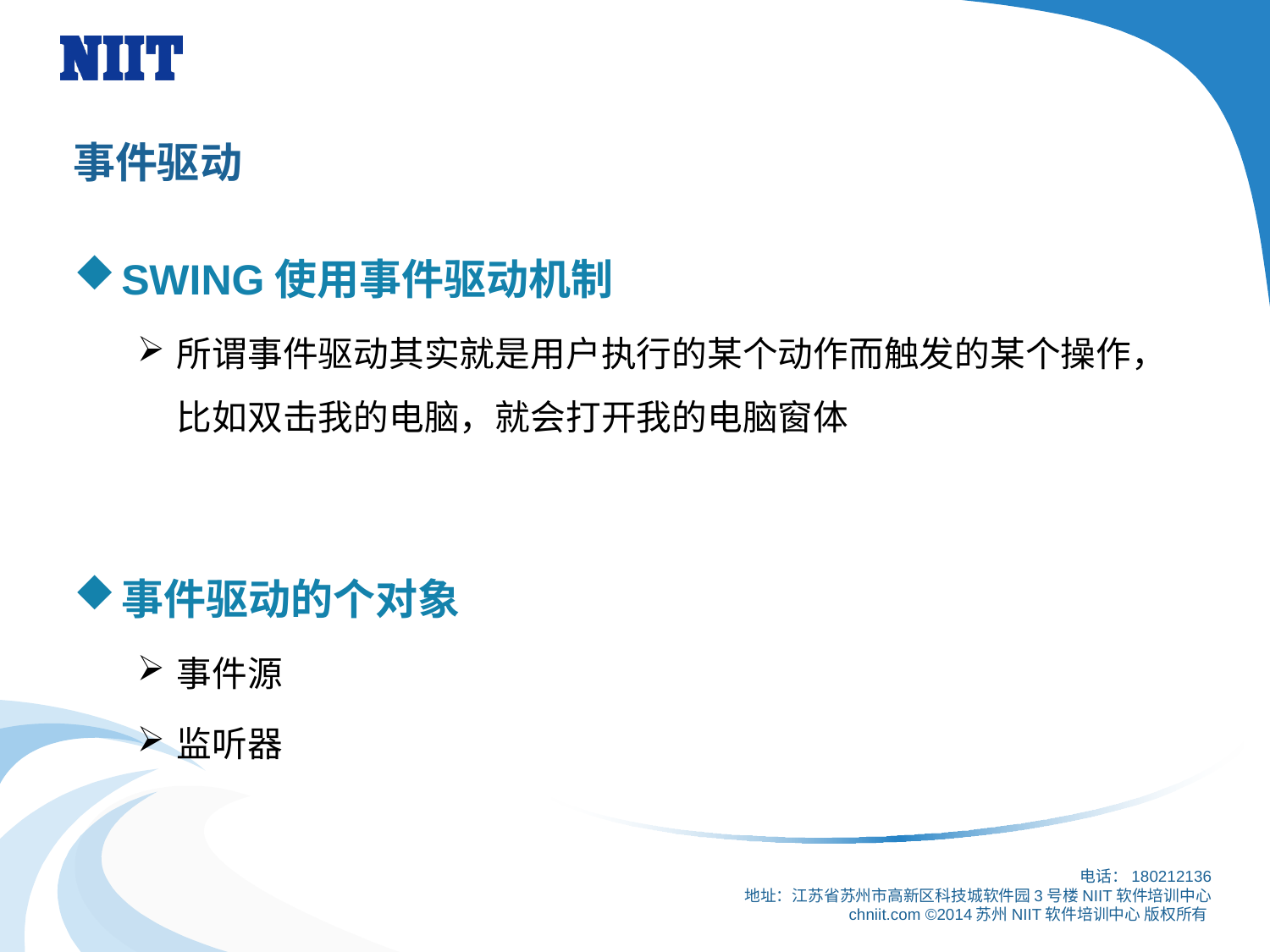

# 事件驱动
SWING使用事件驱动机制
所谓事件驱动其实就是用户执行的某个动作而触发的某个操作，比如双击我的电脑，就会打开我的电脑窗体

事件驱动的个对象
事件源
监听器